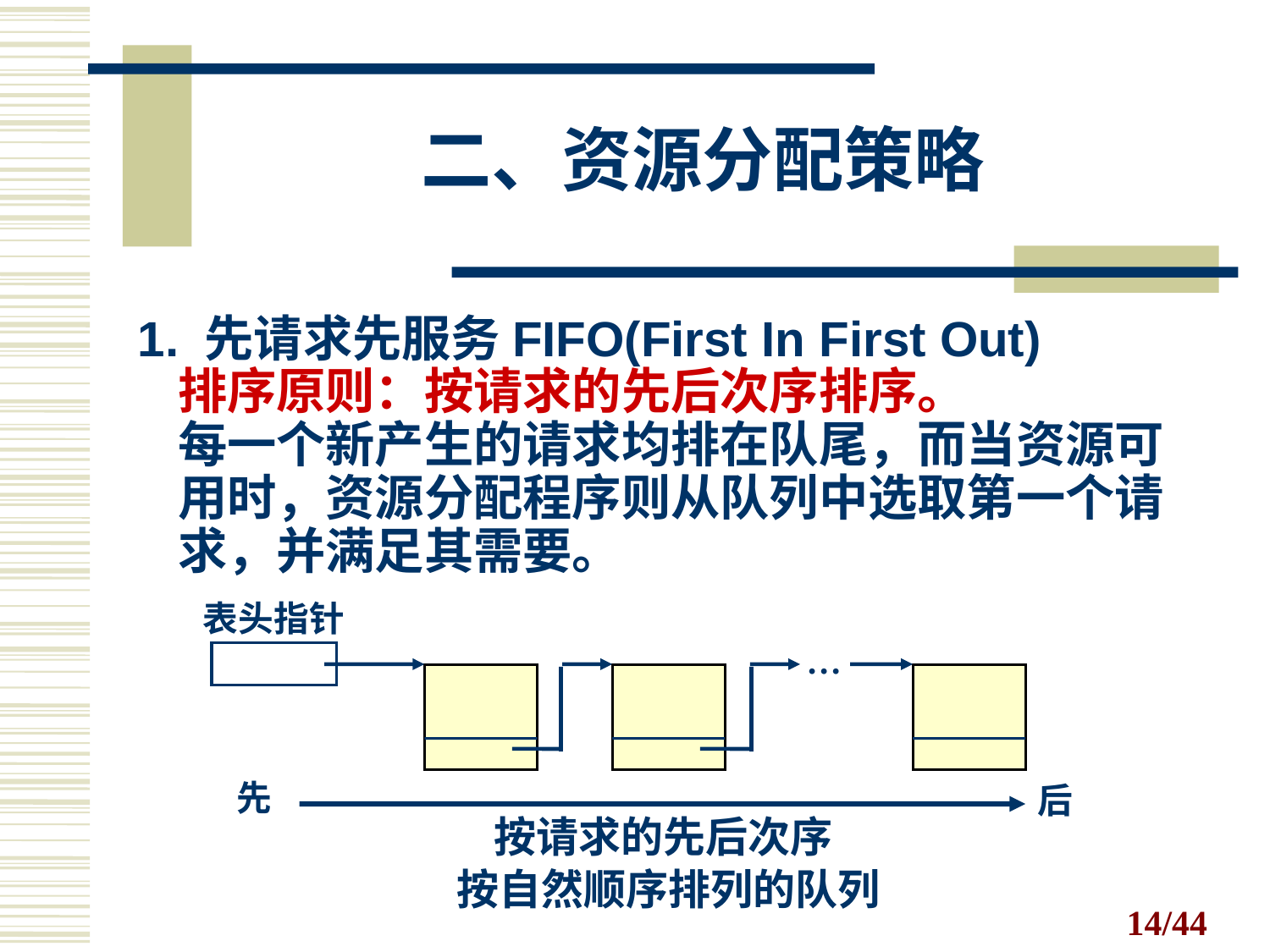

# 二、资源分配策略
1. 先请求先服务FIFO(First In First Out)
	排序原则：按请求的先后次序排序。
	每一个新产生的请求均排在队尾，而当资源可用时，资源分配程序则从队列中选取第一个请求，并满足其需要。
表头指针
…

先
后

按请求的先后次序
按自然顺序排列的队列
14/44